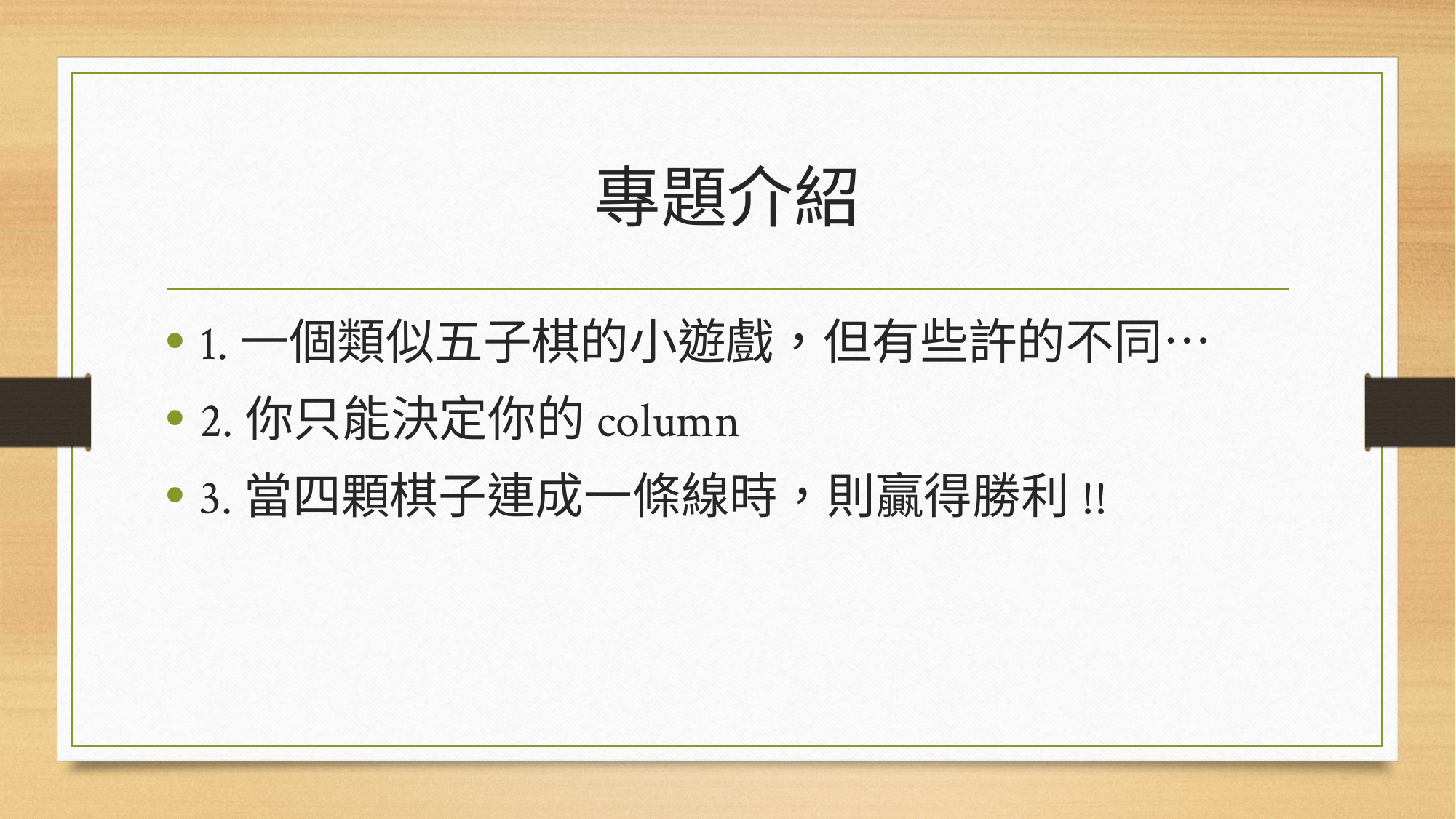

# 專題介紹
1.一個類似五子棋的小遊戲，但有些許的不同…
2.你只能決定你的column
3.當四顆棋子連成一條線時，則贏得勝利!!